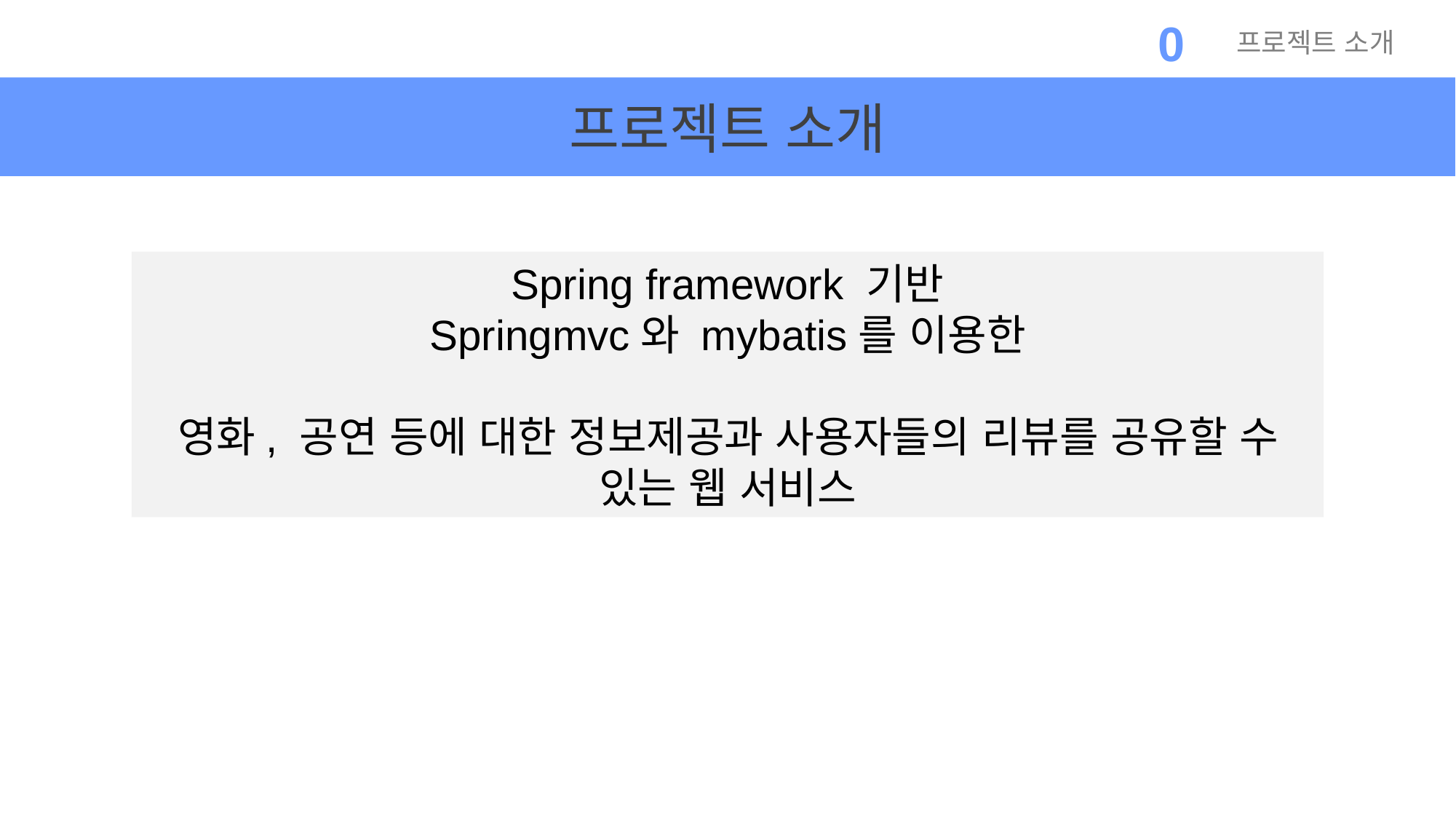

0
프로젝트 소개
프로젝트 소개

Spring framework 기반
Springmvc와 mybatis를 이용한

영화, 공연 등에 대한 정보제공과 사용자들의 리뷰를 공유할 수 있는 웹 서비스